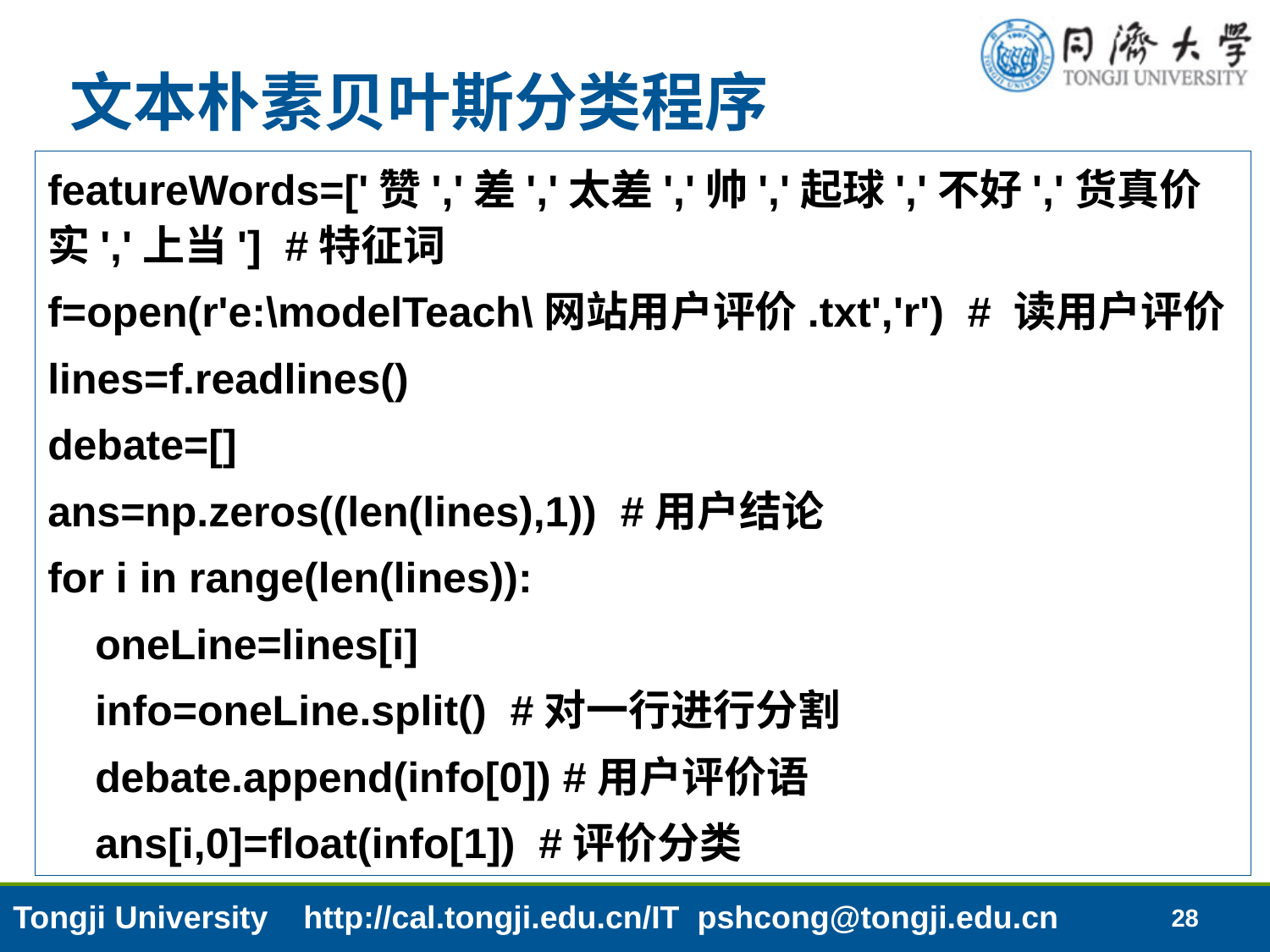

# 文本朴素贝叶斯分类程序
featureWords=['赞','差','太差','帅','起球','不好','货真价实','上当']  #特征词
f=open(r'e:\modelTeach\网站用户评价.txt','r')  # 读用户评价
lines=f.readlines()
debate=[]
ans=np.zeros((len(lines),1))  #用户结论
for i in range(len(lines)):
    oneLine=lines[i]
    info=oneLine.split()  #对一行进行分割
    debate.append(info[0]) #用户评价语
    ans[i,0]=float(info[1])  #评价分类